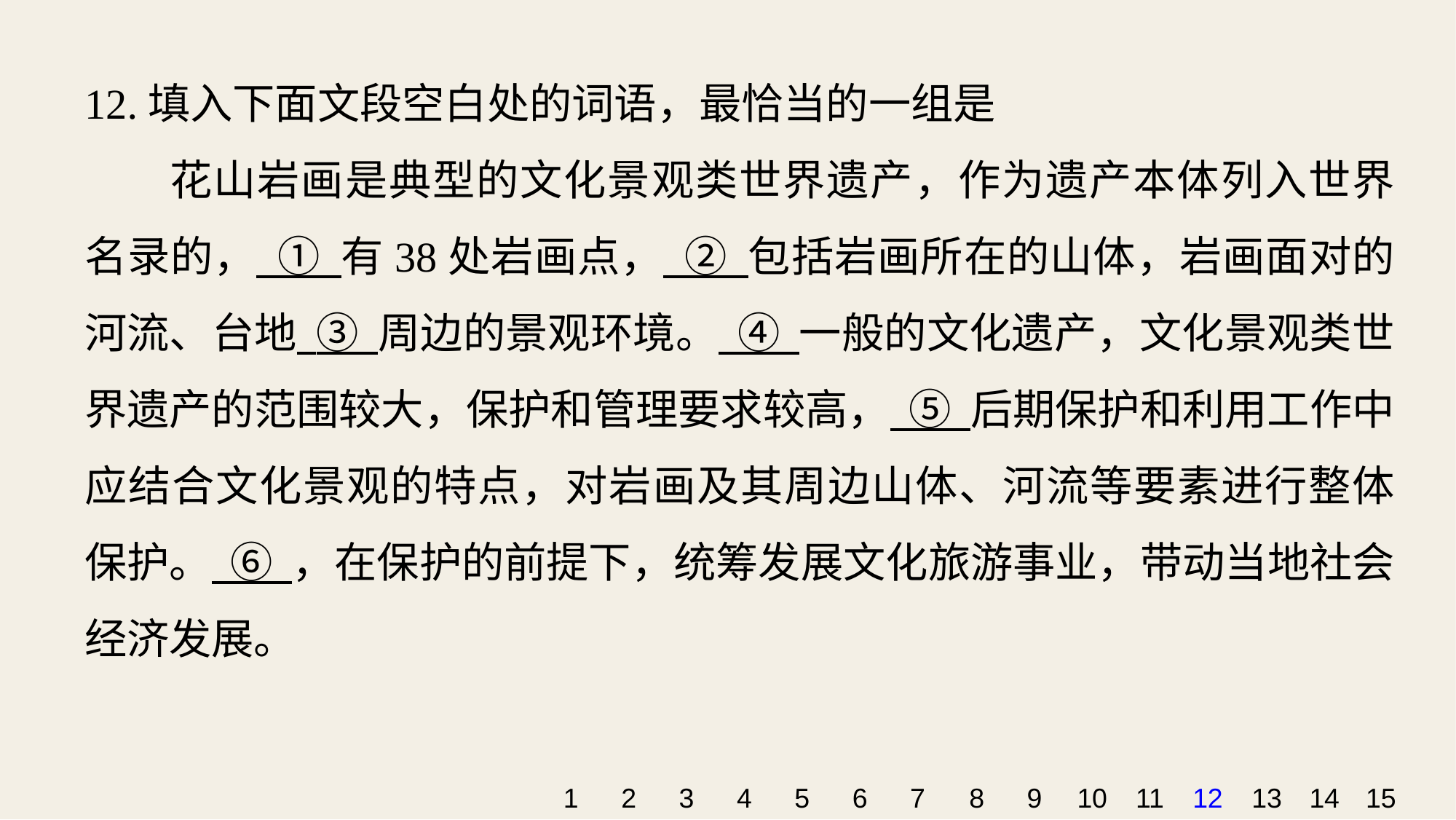

12.填入下面文段空白处的词语，最恰当的一组是
花山岩画是典型的文化景观类世界遗产，作为遗产本体列入世界名录的，  ①  有38处岩画点，  ②  包括岩画所在的山体，岩画面对的河流、台地  ③  周边的景观环境。  ④  一般的文化遗产，文化景观类世界遗产的范围较大，保护和管理要求较高，  ⑤  后期保护和利用工作中应结合文化景观的特点，对岩画及其周边山体、河流等要素进行整体保护。  ⑥  ，在保护的前提下，统筹发展文化旅游事业，带动当地社会经济发展。
1
2
3
4
5
6
7
8
9
10
11
12
13
14
15